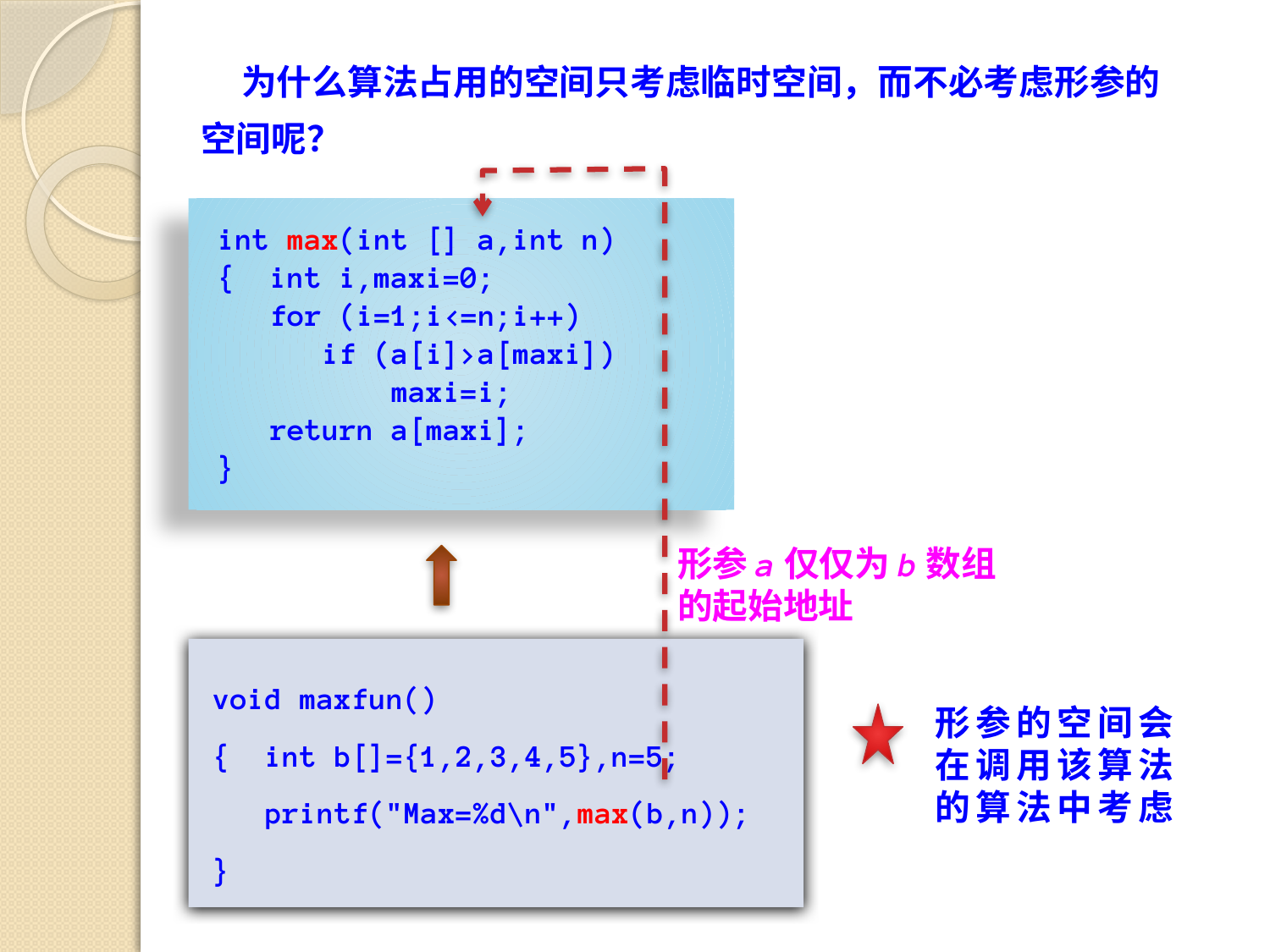

为什么算法占用的空间只考虑临时空间，而不必考虑形参的空间呢？

形参a仅仅为b数组的起始地址
int max(int [] a,int n)
{  int i,maxi=0;
   for (i=1;i<=n;i++)
      if (a[i]>a[maxi])
          maxi=i;
   return a[maxi];
}

void maxfun()
{  int b[]={1,2,3,4,5},n=5;
   printf("Max=%d\n",max(b,n));
}
形参的空间会在调用该算法的算法中考虑